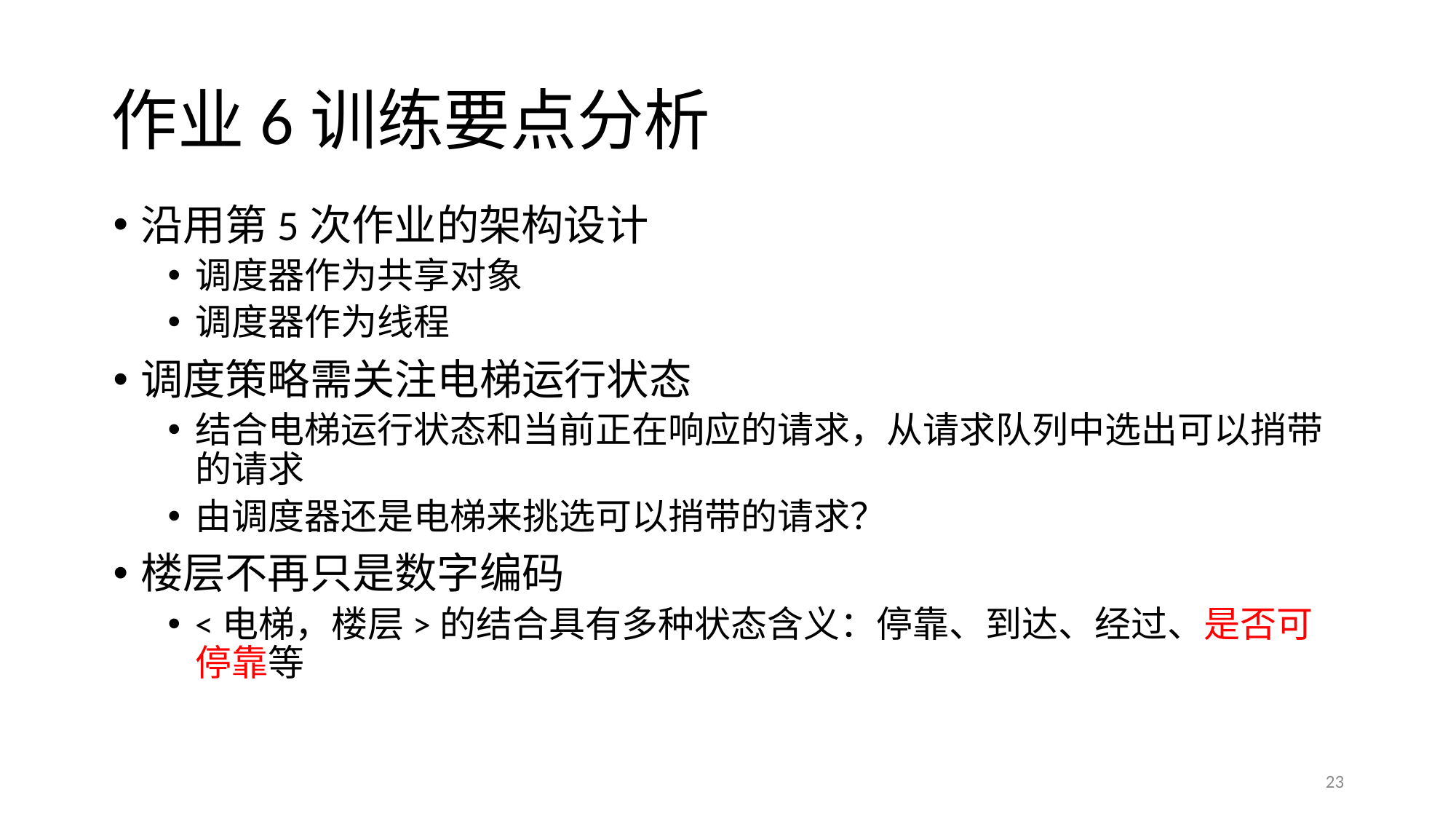

# 作业6训练要点分析
沿用第5次作业的架构设计
调度器作为共享对象
调度器作为线程
调度策略需关注电梯运行状态
结合电梯运行状态和当前正在响应的请求，从请求队列中选出可以捎带的请求
由调度器还是电梯来挑选可以捎带的请求？
楼层不再只是数字编码
<电梯，楼层>的结合具有多种状态含义：停靠、到达、经过、是否可停靠等
23